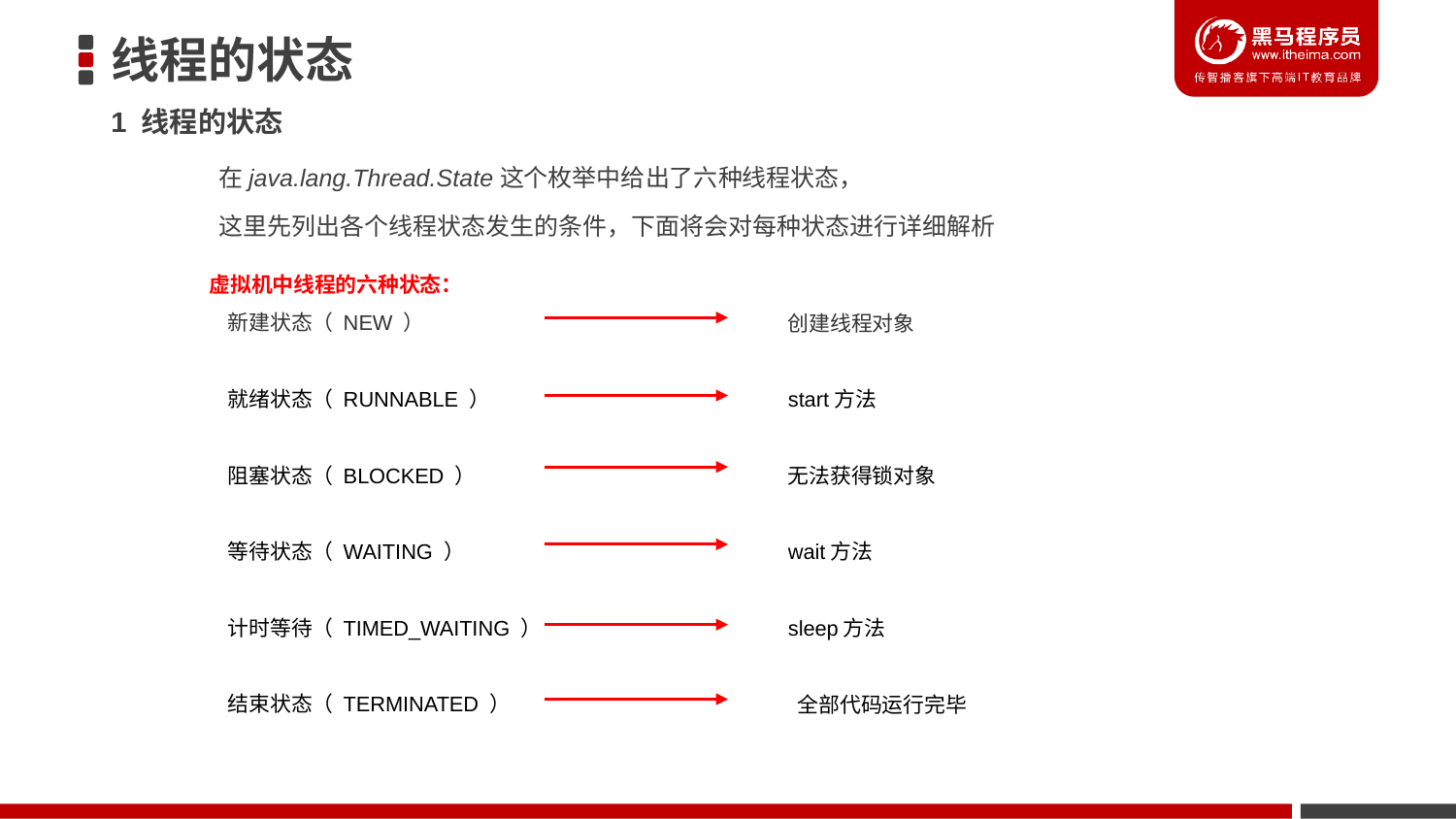

# 线程的状态
1 线程的状态
在java.lang.Thread.State这个枚举中给出了六种线程状态，
这里先列出各个线程状态发生的条件，下面将会对每种状态进行详细解析
虚拟机中线程的六种状态：
   新建状态（ NEW ）

   就绪状态（ RUNNABLE ）

   阻塞状态（ BLOCKED ）

   等待状态（ WAITING ）

   计时等待（ TIMED_WAITING ）

   结束状态（ TERMINATED ）
创建线程对象

start方法

无法获得锁对象

wait方法

sleep方法

 全部代码运行完毕